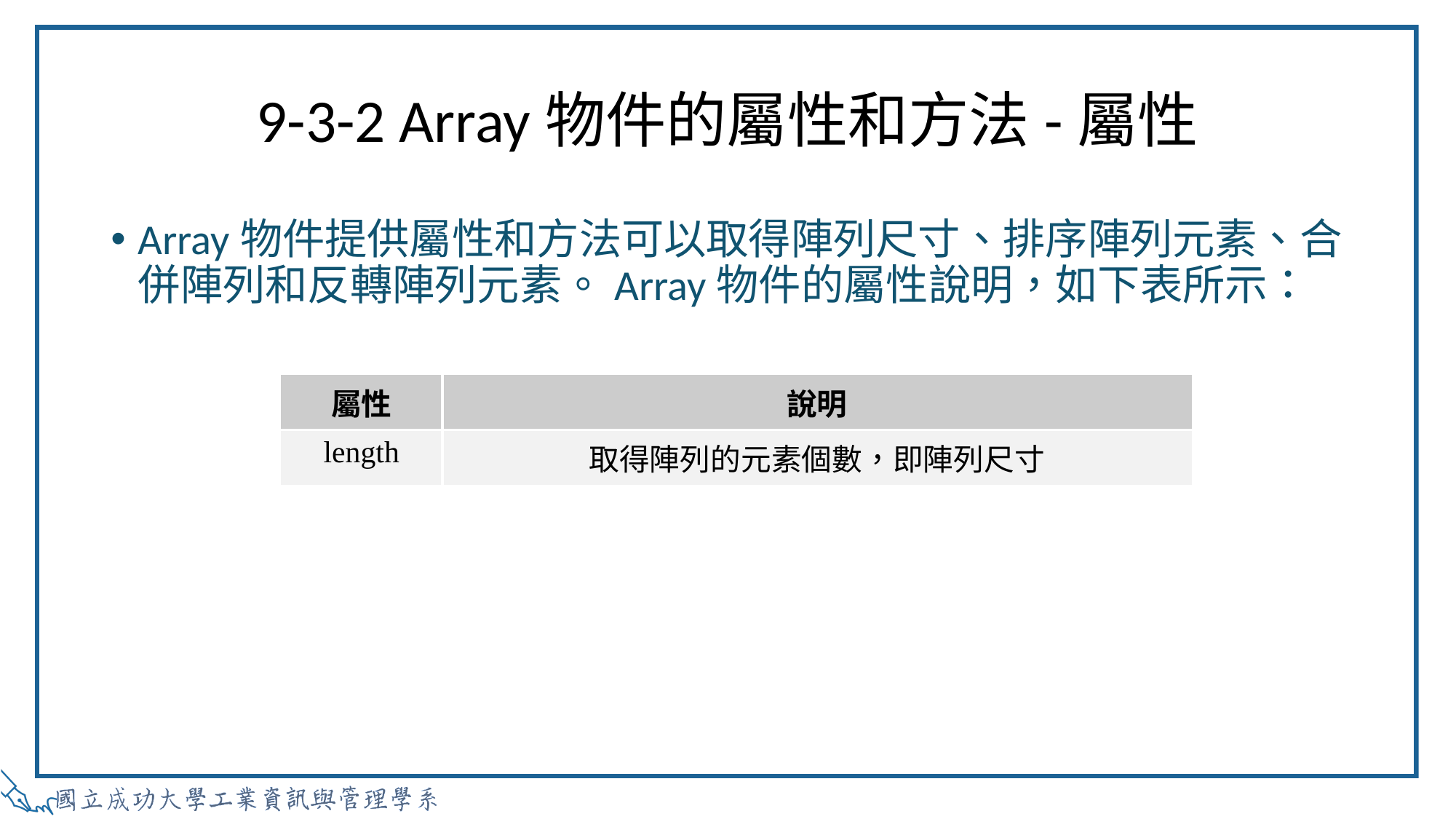

# 9-3-2 Array物件的屬性和方法-屬性
Array物件提供屬性和方法可以取得陣列尺寸、排序陣列元素、合併陣列和反轉陣列元素。Array物件的屬性說明，如下表所示：

| 屬性 | 說明 |
| --- | --- |
| length | 取得陣列的元素個數，即陣列尺寸 |